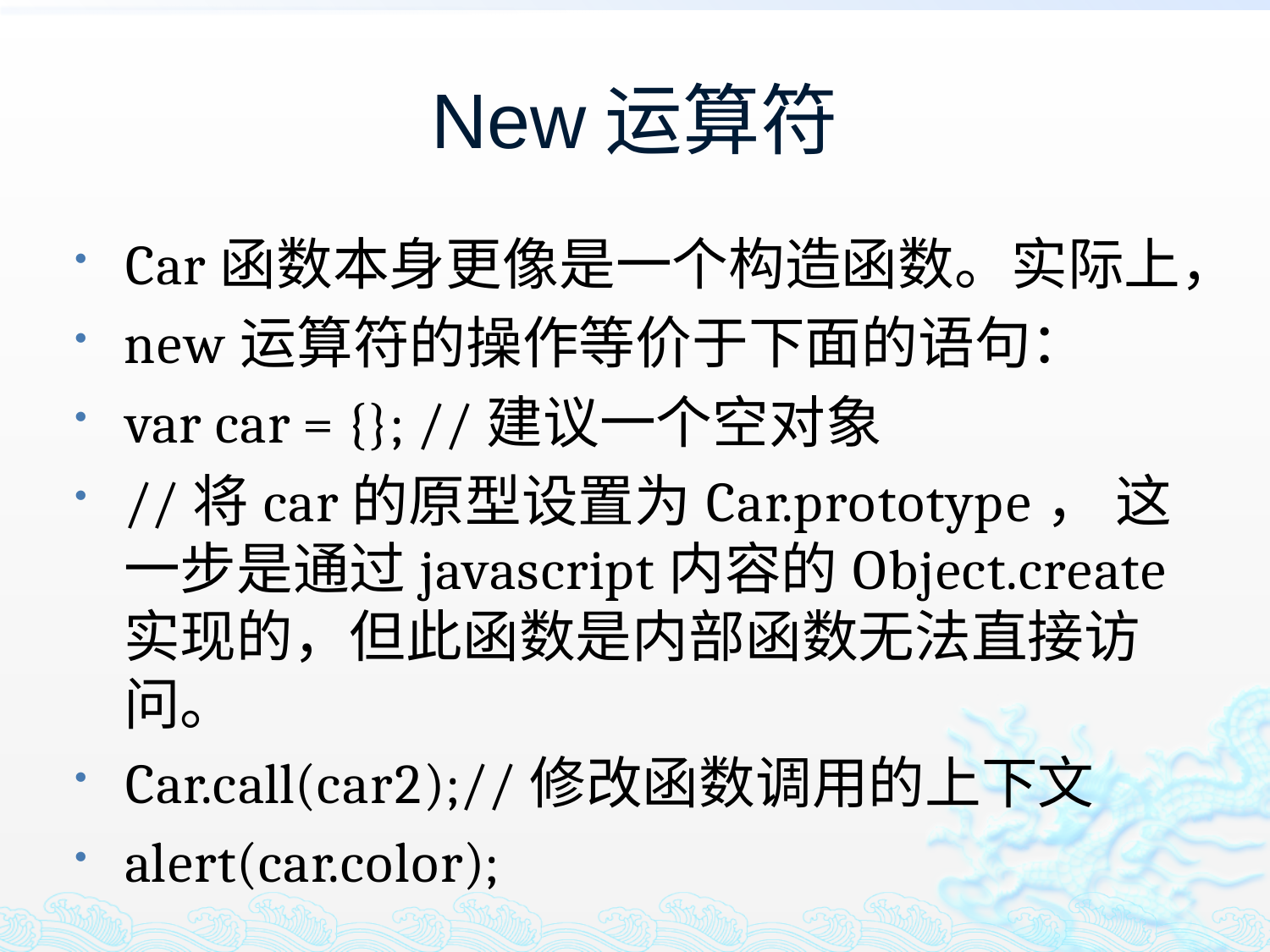

# New运算符
Car函数本身更像是一个构造函数。实际上，
new运算符的操作等价于下面的语句：
var car = {}; //建议一个空对象
//将car的原型设置为Car.prototype， 这一步是通过javascript内容的Object.create实现的，但此函数是内部函数无法直接访问。
Car.call(car2);//修改函数调用的上下文
alert(car.color);